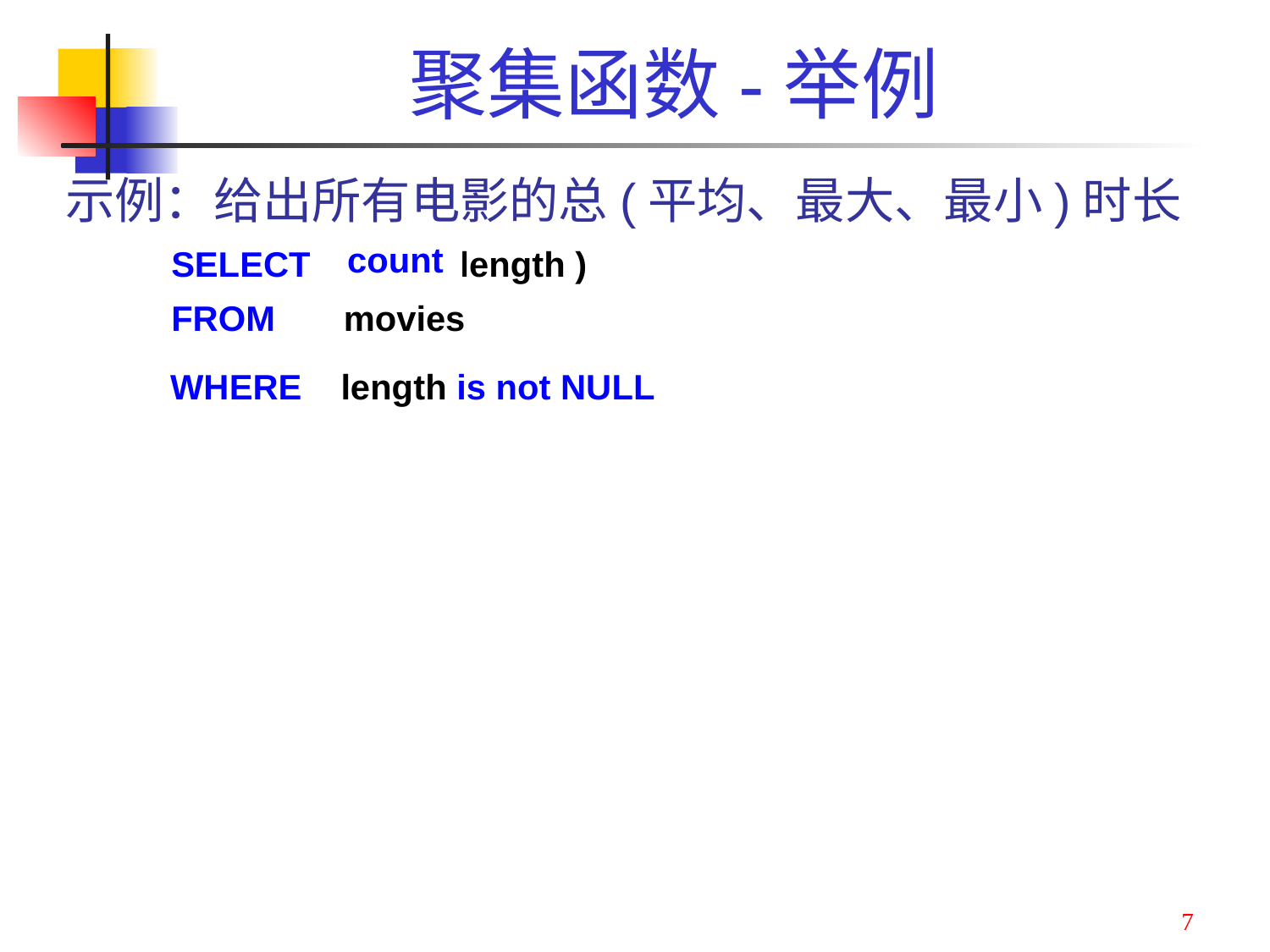

# 聚集函数-举例
示例：给出所有电影的总(平均、最大、最小)时长
SELECT    SUM  (length )
FROM       movies
count
MIN
AVG
MAX
WHERE    length is not NULL
7